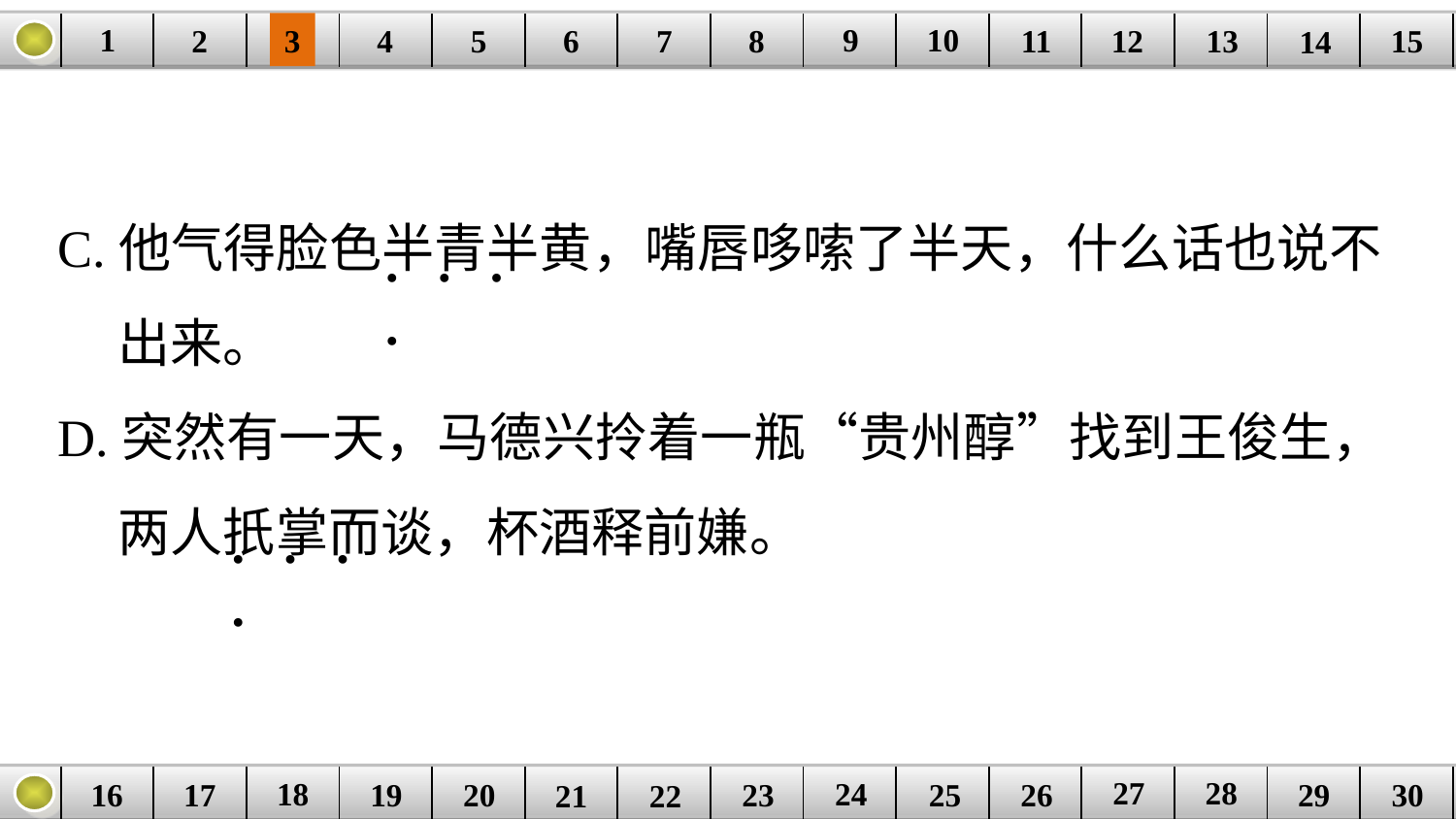

9
10
1
3
4
5
6
8
11
2
12
15
|  |  |  |  |  |  |  |  |  |  |  |  |  |  |  |
| --- | --- | --- | --- | --- | --- | --- | --- | --- | --- | --- | --- | --- | --- | --- |
7
13
14

C.他气得脸色半青半黄，嘴唇哆嗦了半天，什么话也说不
    出来。
D.突然有一天，马德兴拎着一瓶“贵州醇”找到王俊生，
    两人扺掌而谈，杯酒释前嫌。
.   .   .   .
.   .   .   .

27
28
18
24
16
25
26
30
|  |  |  |  |  |  |  |  |  |  |  |  |  |  |  |
| --- | --- | --- | --- | --- | --- | --- | --- | --- | --- | --- | --- | --- | --- | --- |
23
17
19
20
29
21
22